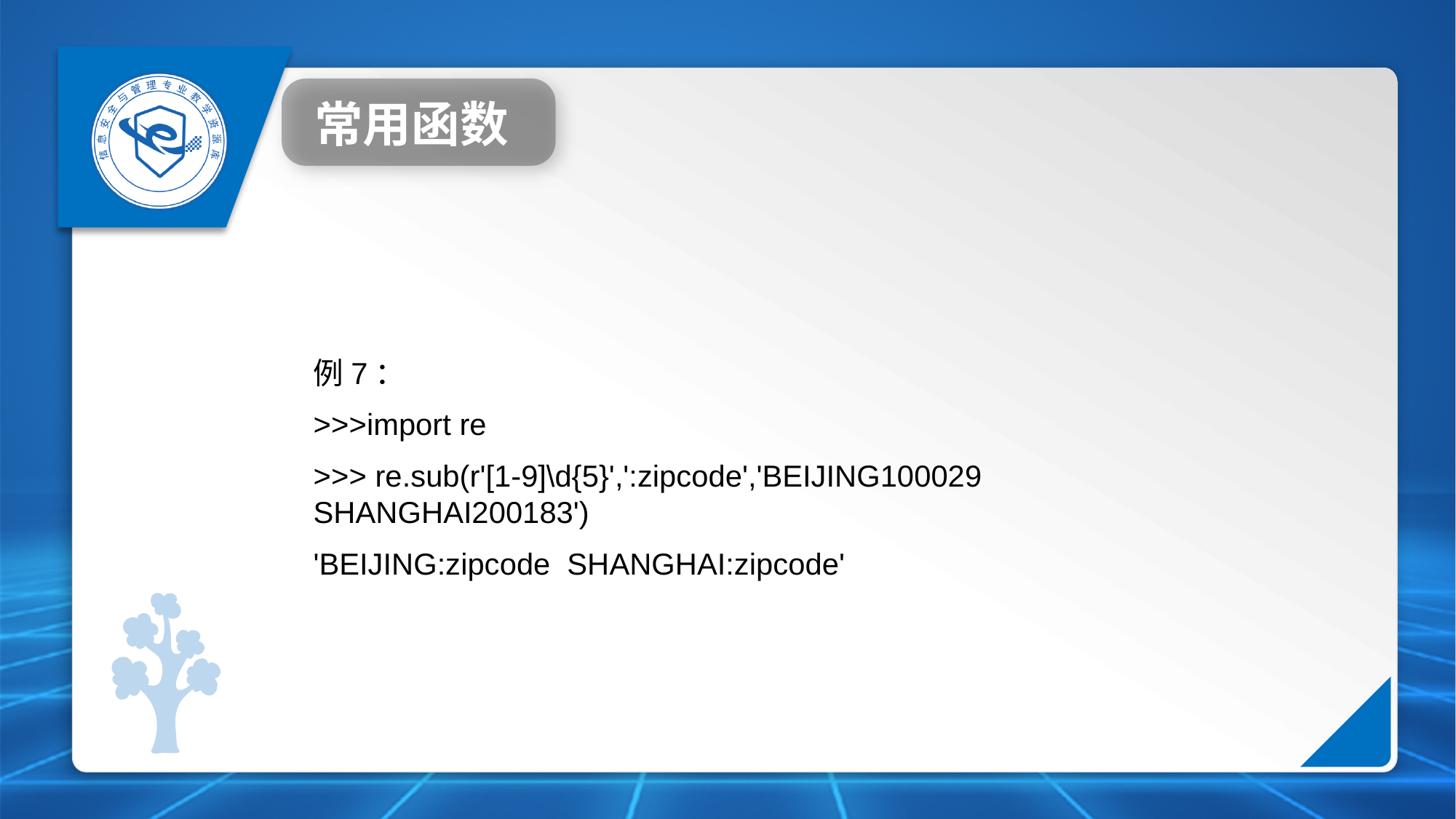

常用函数
例7：
>>>import re
>>> re.sub(r'[1-9]\d{5}',':zipcode','BEIJING100029  SHANGHAI200183')
'BEIJING:zipcode  SHANGHAI:zipcode'